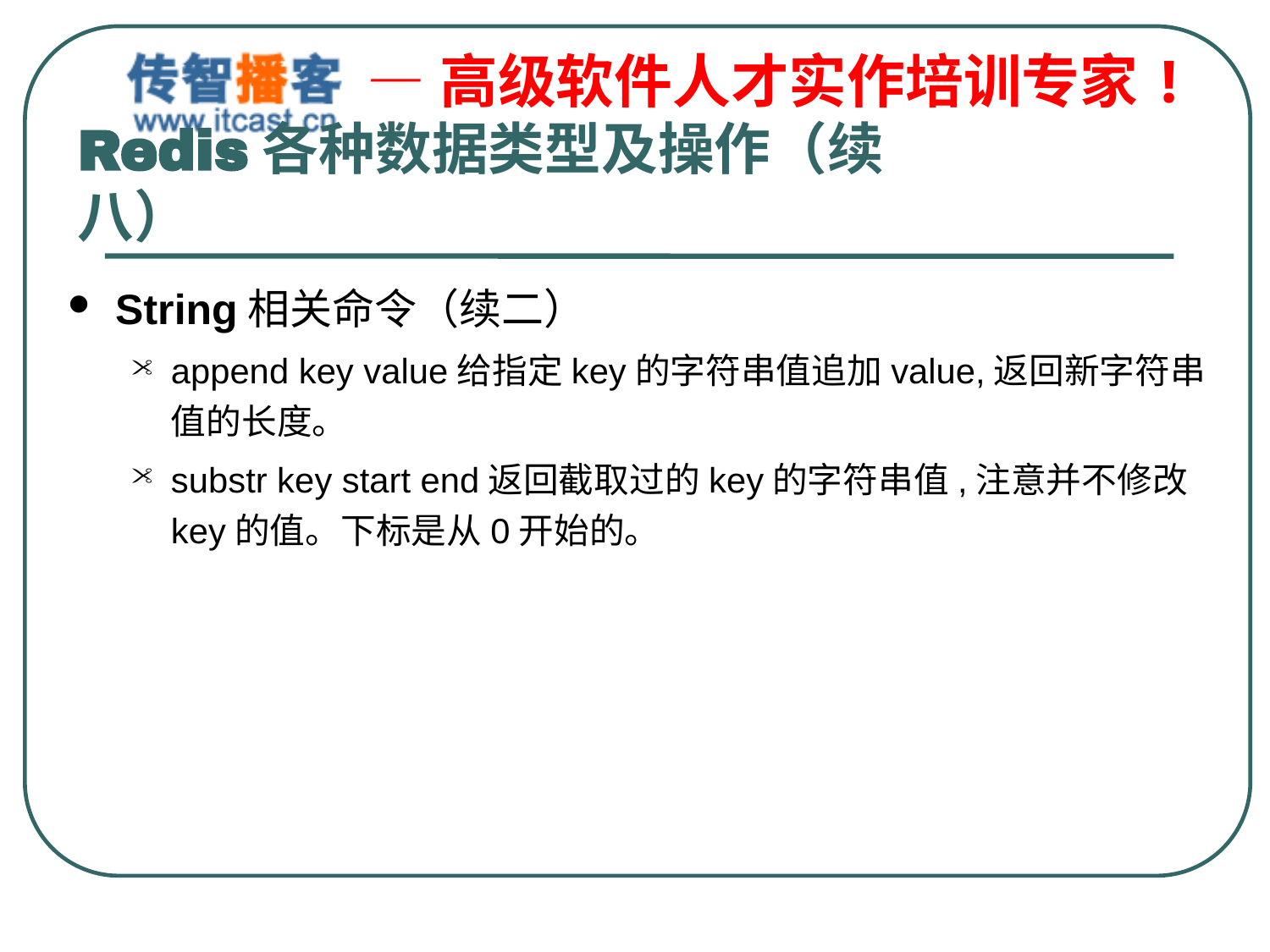

# Redis各种数据类型及操作（续八）
String相关命令（续二）
append key value给指定key的字符串值追加value,返回新字符串值的长度。
substr key start end返回截取过的key的字符串值,注意并不修改key的值。下标是从0开始的。